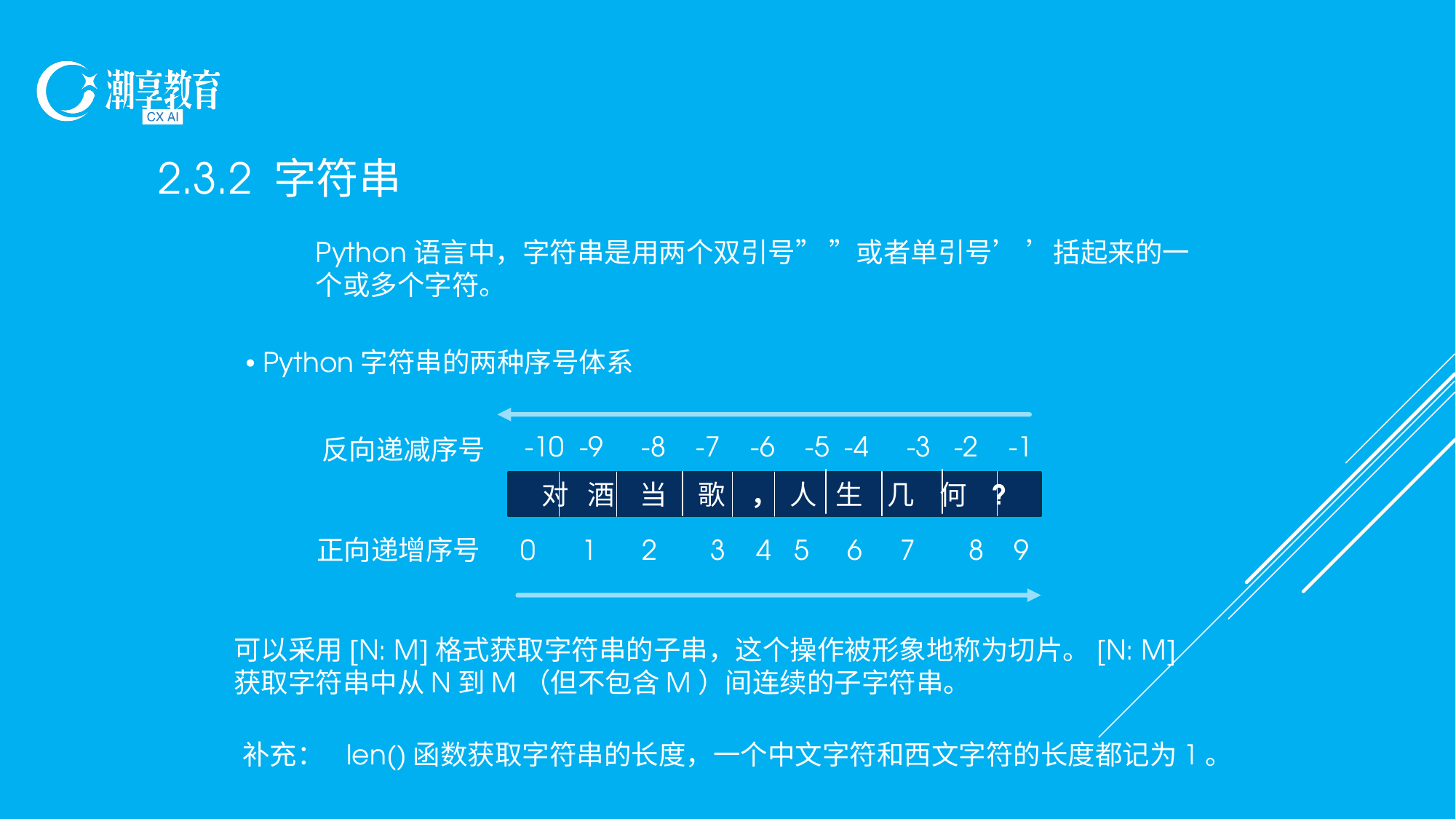

2.3.2 字符串
Python语言中，字符串是用两个双引号” ”或者单引号’ ’括起来的一个或多个字符。
• Python字符串的两种序号体系
-10  -9     -8    -7    -6    -5  -4     -3   -2    -1
反向递减序号
对   酒    当     歌    ，  人   生    几    何   ?
正向递增序号
0      1      2       3    4   5     6     7       8    9
可以采用[N: M]格式获取字符串的子串，这个操作被形象地称为切片。[N: M]获取字符串中从N到M（但不包含M）间连续的子字符串。
补充：
len()函数获取字符串的长度，一个中文字符和西文字符的长度都记为1。